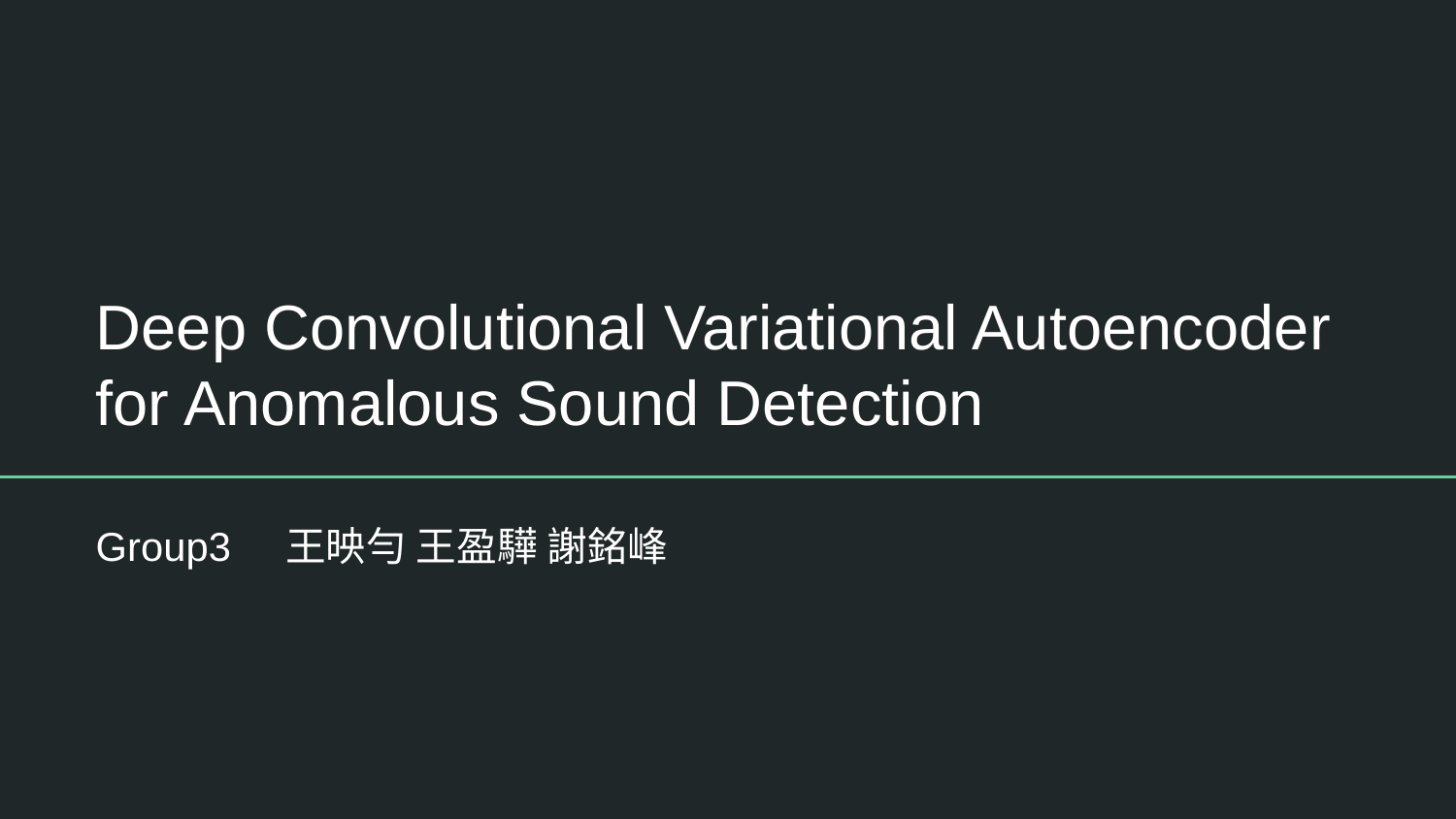

# Deep Convolutional Variational Autoencoder for Anomalous Sound Detection
Group3    王映勻 王盈驊 謝銘峰